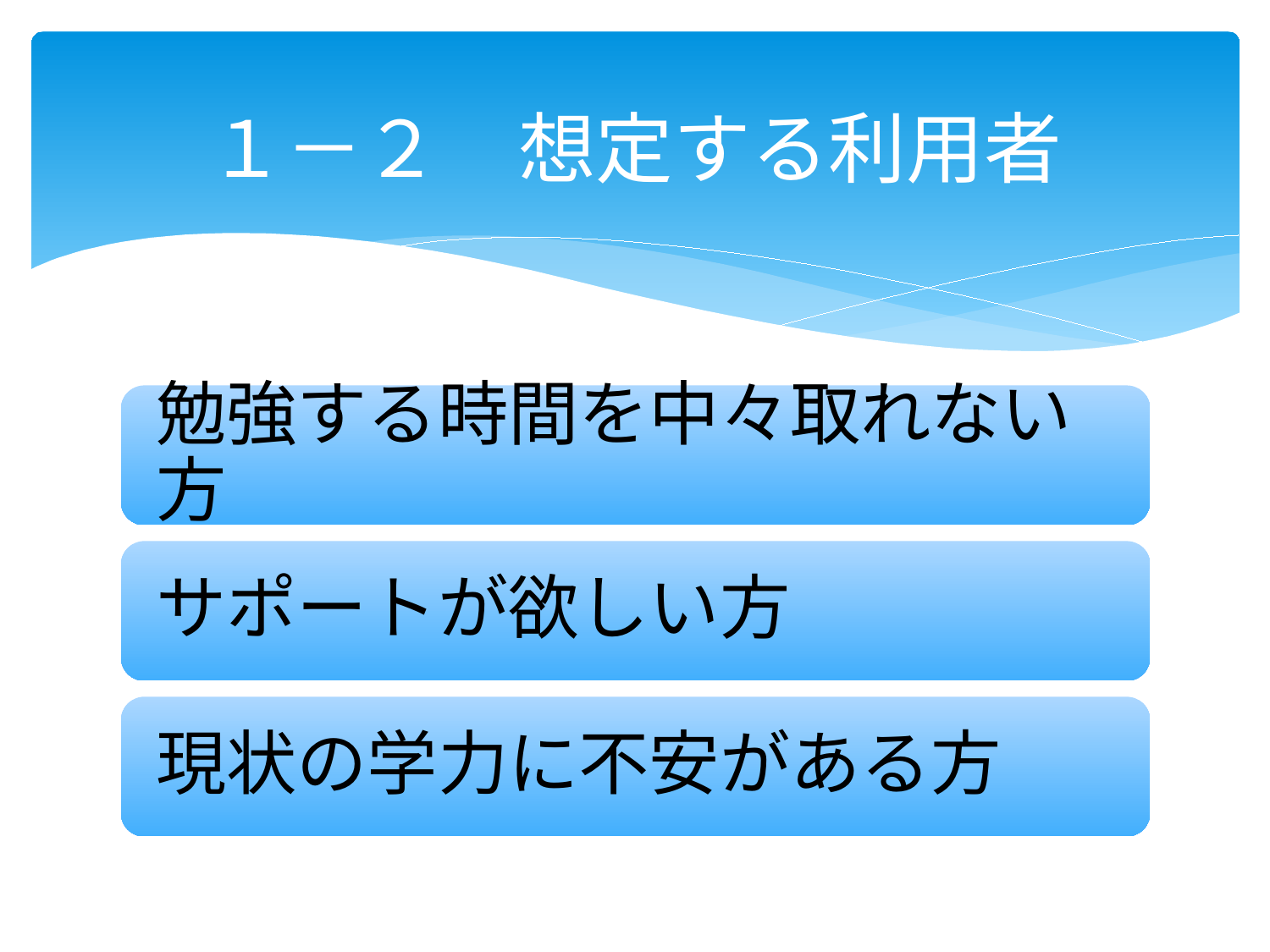

# １－２　想定する利用者
勉強する時間を中々取れない方
サポートが欲しい方
現状の学力に不安がある方